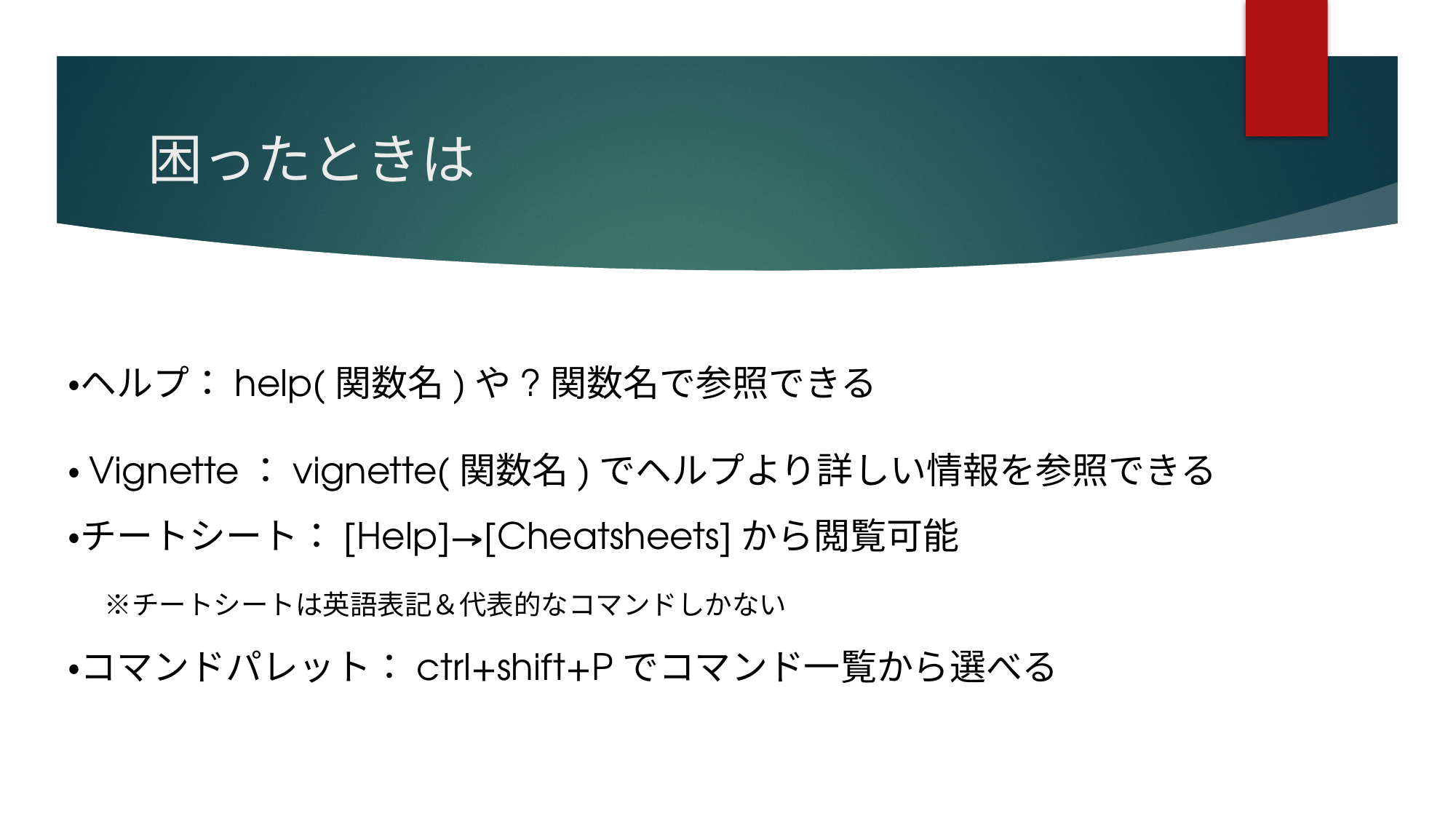

# 困ったときは
・ヘルプ：help(関数名)や?関数名で参照できる
・Vignette：vignette(関数名)でヘルプより詳しい情報を参照できる
・チートシート：[Help]→[Cheatsheets]から閲覧可能
　※チートシートは英語表記＆代表的なコマンドしかない
・コマンドパレット：ctrl+shift+Pでコマンド一覧から選べる